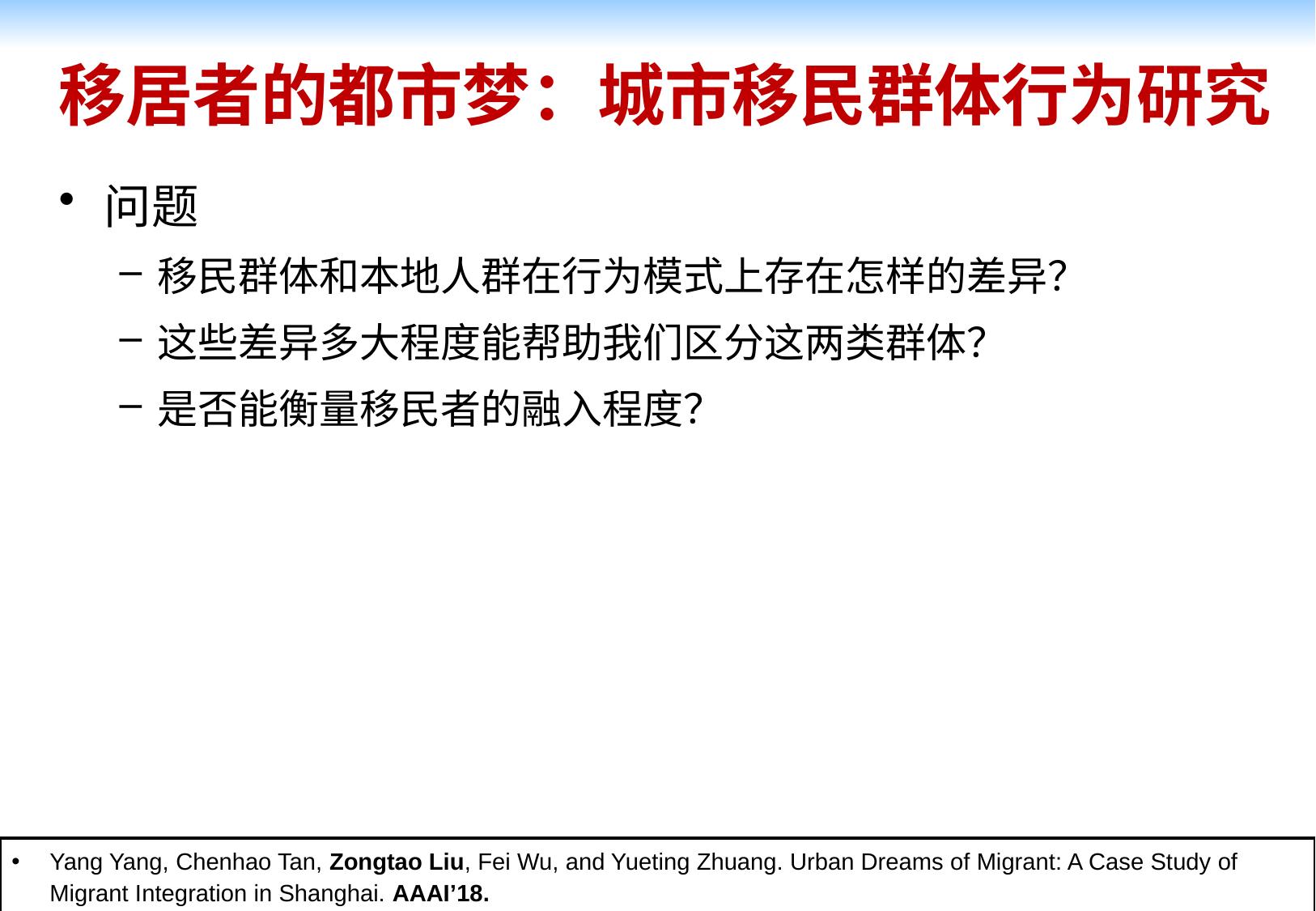

# 移居者的都市梦：城市移民群体行为研究
问题
移民群体和本地人群在行为模式上存在怎样的差异？
这些差异多大程度能帮助我们区分这两类群体？
是否能衡量移民者的融入程度？

Yang Yang, Chenhao Tan, Zongtao Liu, Fei Wu, and Yueting Zhuang. Urban Dreams of Migrant: A Case Study of Migrant Integration in Shanghai. AAAI’18.